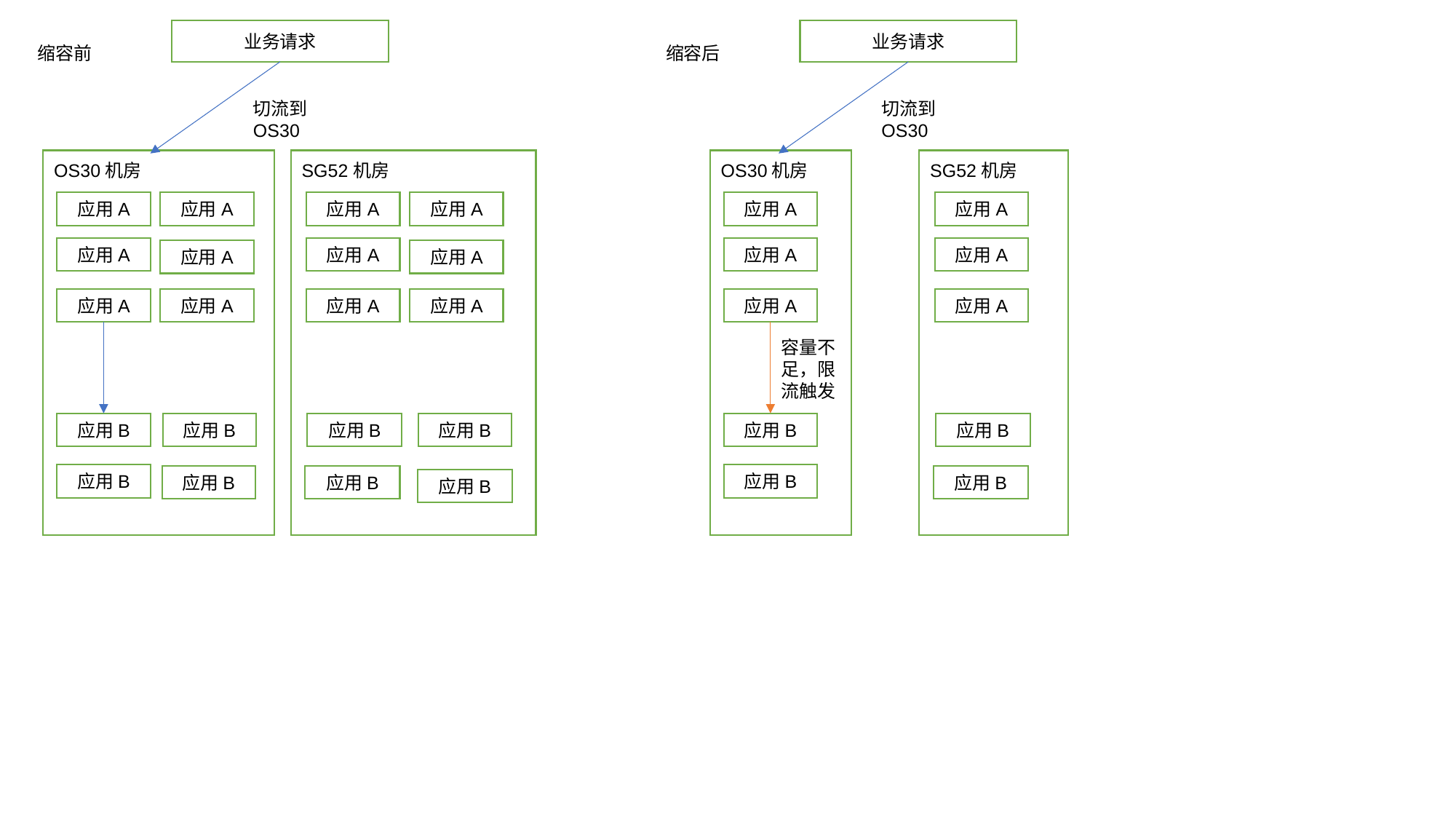

业务请求
业务请求
缩容后
缩容前
切流到OS30
切流到OS30

OS30机房
OS30机房
SG52机房
SG52机房
应用A
应用A
应用A
应用A
应用A
应用A
应用A
应用A
应用A
应用A
应用A
应用A
应用A
应用A
应用A
应用A
应用A
应用A
容量不足，限流触发
应用B
应用B
应用B
应用B
应用B
应用B
应用B
应用B
应用B
应用B
应用B
应用B